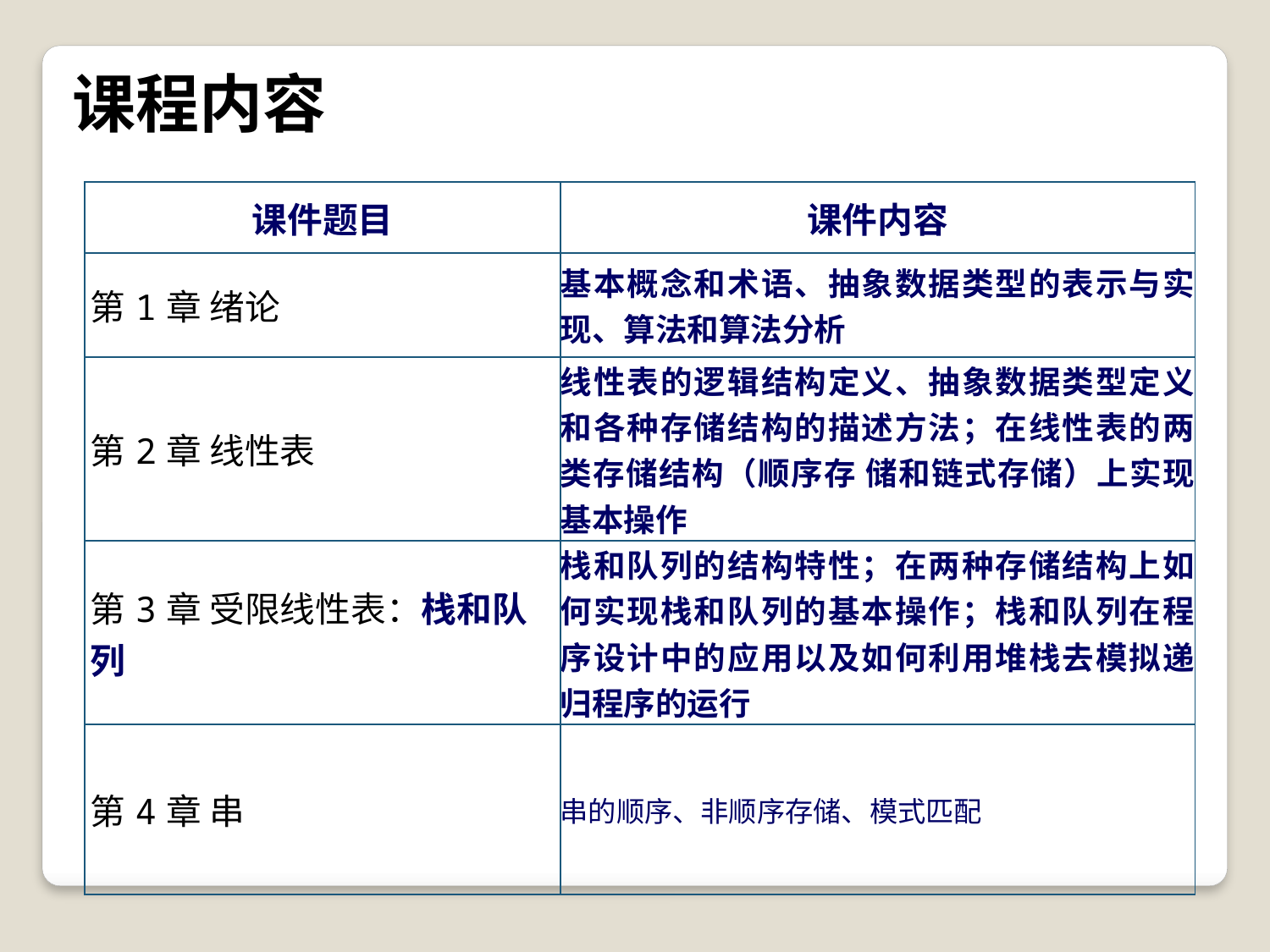

# 课程内容
| 课件题目 | 课件内容 |
| --- | --- |
| 第1章 绪论 | 基本概念和术语、抽象数据类型的表示与实现、算法和算法分析 |
| 第2章 线性表 | 线性表的逻辑结构定义、抽象数据类型定义和各种存储结构的描述方法；在线性表的两类存储结构（顺序存 储和链式存储）上实现基本操作 |
| 第3章 受限线性表：栈和队列 | 栈和队列的结构特性；在两种存储结构上如何实现栈和队列的基本操作；栈和队列在程序设计中的应用以及如何利用堆栈去模拟递归程序的运行 |
| 第4章 串 | 串的顺序、非顺序存储、模式匹配 |